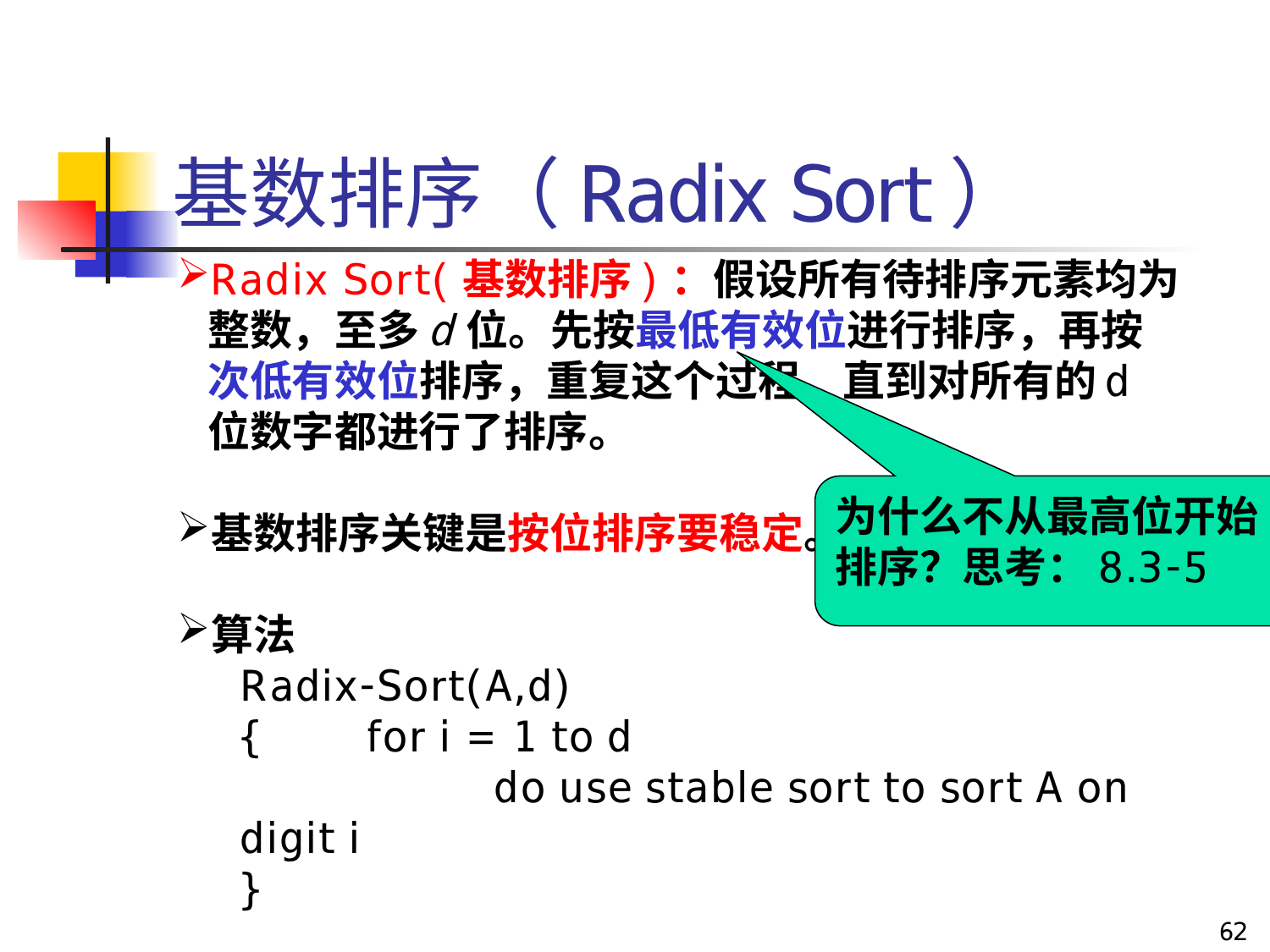

基数排序（Radix Sort）
Radix Sort(基数排序)：假设所有待排序元素均为整数，至多d位。先按最低有效位进行排序，再按次低有效位排序，重复这个过程，直到对所有的d位数字都进行了排序。

基数排序关键是按位排序要稳定。

算法
Radix-Sort(A,d)
{	for i = 1 to d
		do use stable sort to sort A on digit i
}
为什么不从最高位开始
排序？思考：8.3-5
62